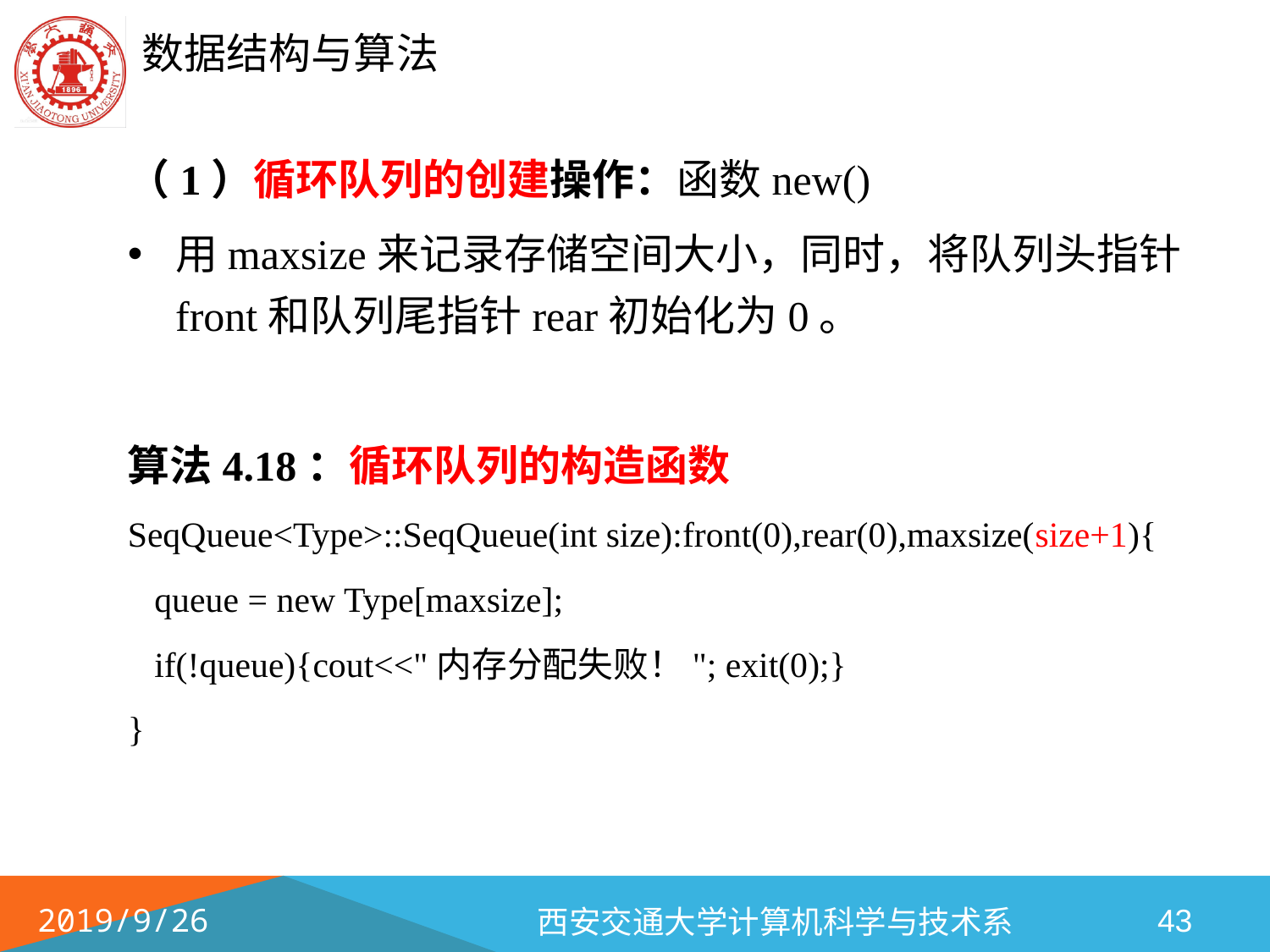

（1）循环队列的创建操作：函数new()
用maxsize来记录存储空间大小，同时，将队列头指针front和队列尾指针rear初始化为0。

算法4.18：循环队列的构造函数
SeqQueue<Type>::SeqQueue(int size):front(0),rear(0),maxsize(size+1){
   queue = new Type[maxsize];
   if(!queue){cout<<"内存分配失败！"; exit(0);}
}